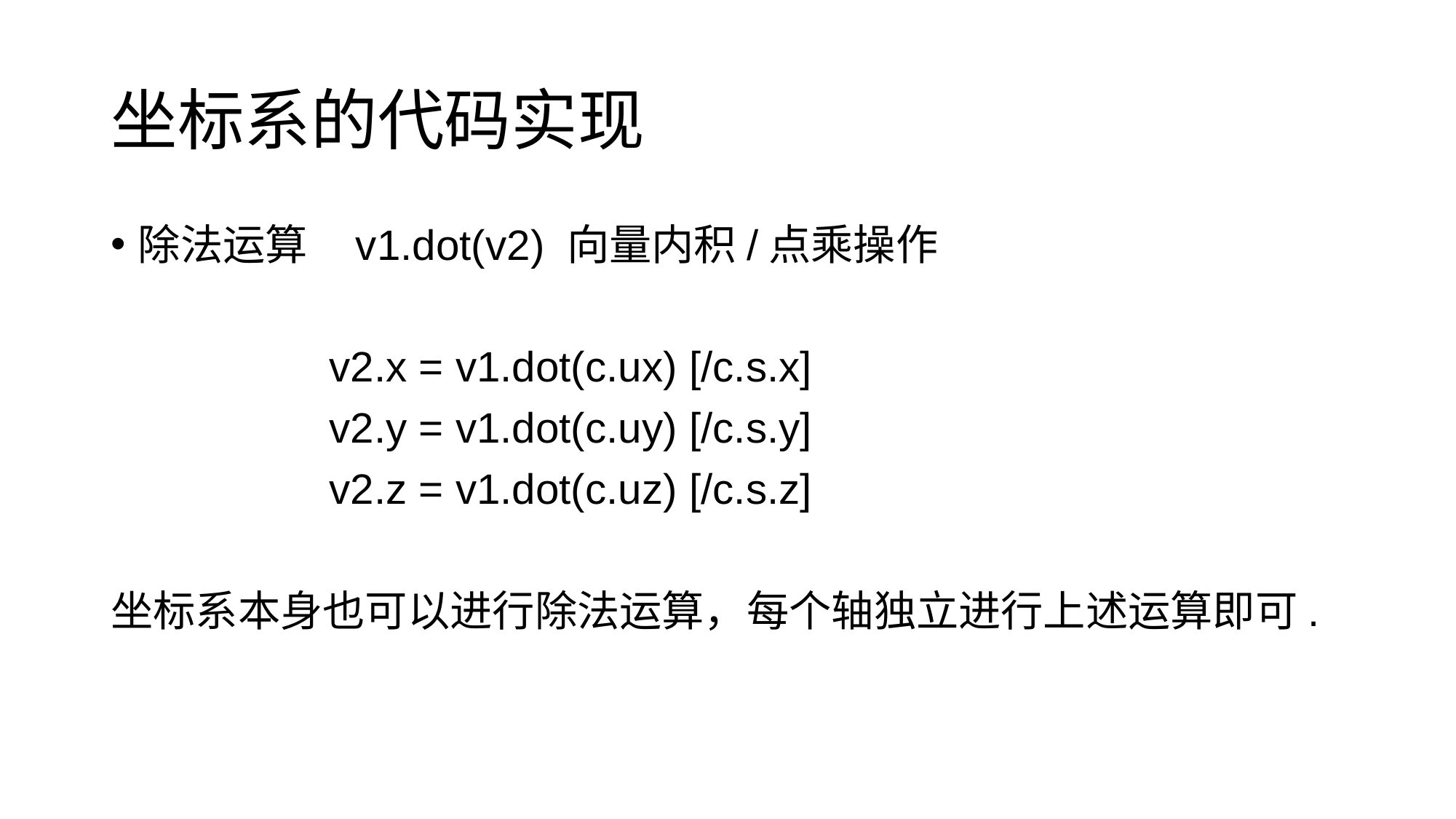

# 坐标系的代码实现
除法运算    v1.dot(v2) 向量内积/点乘操作

	 	v2.x = v1.dot(c.ux) [/c.s.x]
	 	v2.y = v1.dot(c.uy) [/c.s.y]
	 	v2.z = v1.dot(c.uz) [/c.s.z]

坐标系本身也可以进行除法运算，每个轴独立进行上述运算即可.